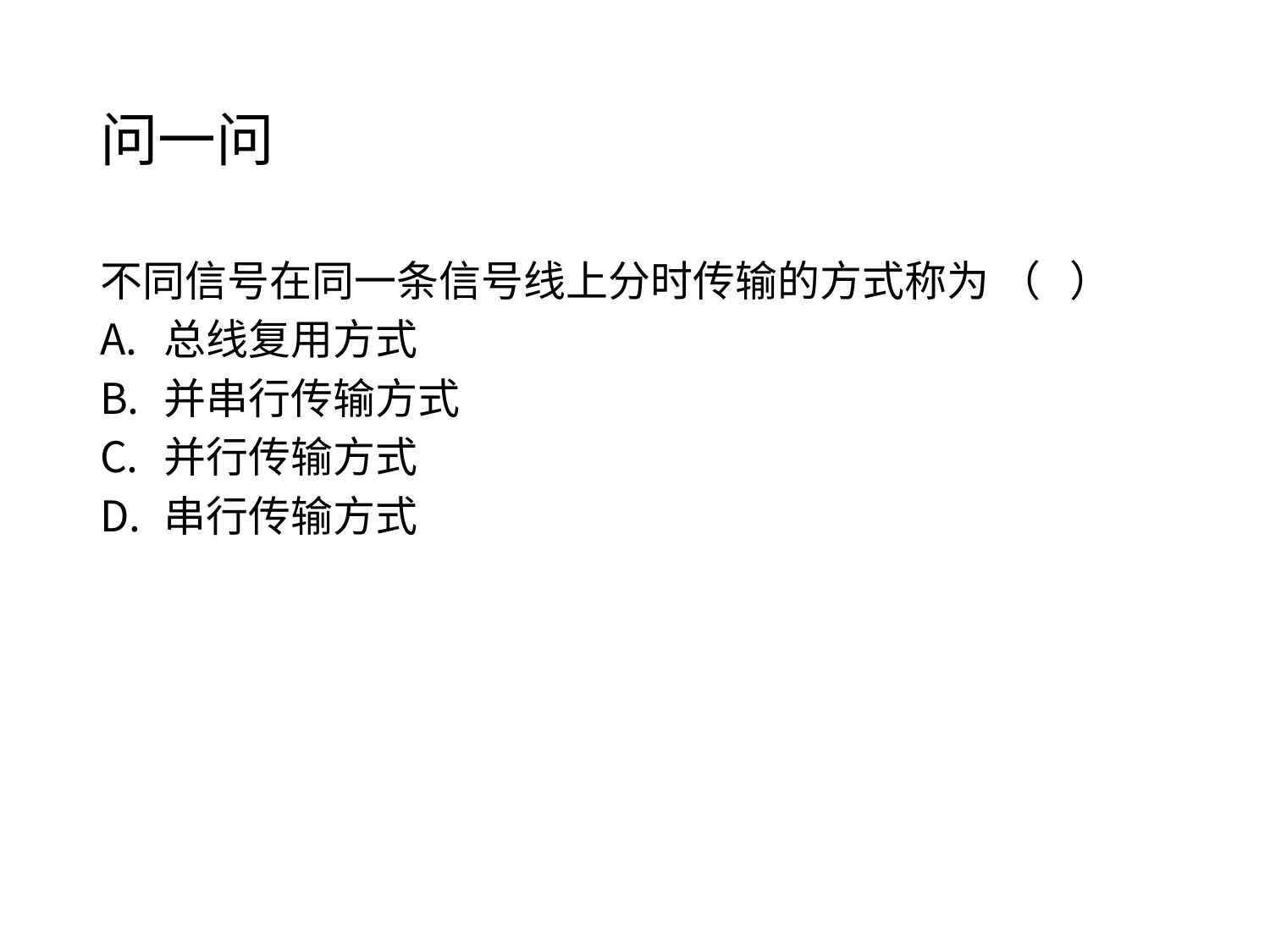

# 问一问
不同信号在同一条信号线上分时传输的方式称为 （   ）
总线复用方式
并串行传输方式
并行传输方式
串行传输方式